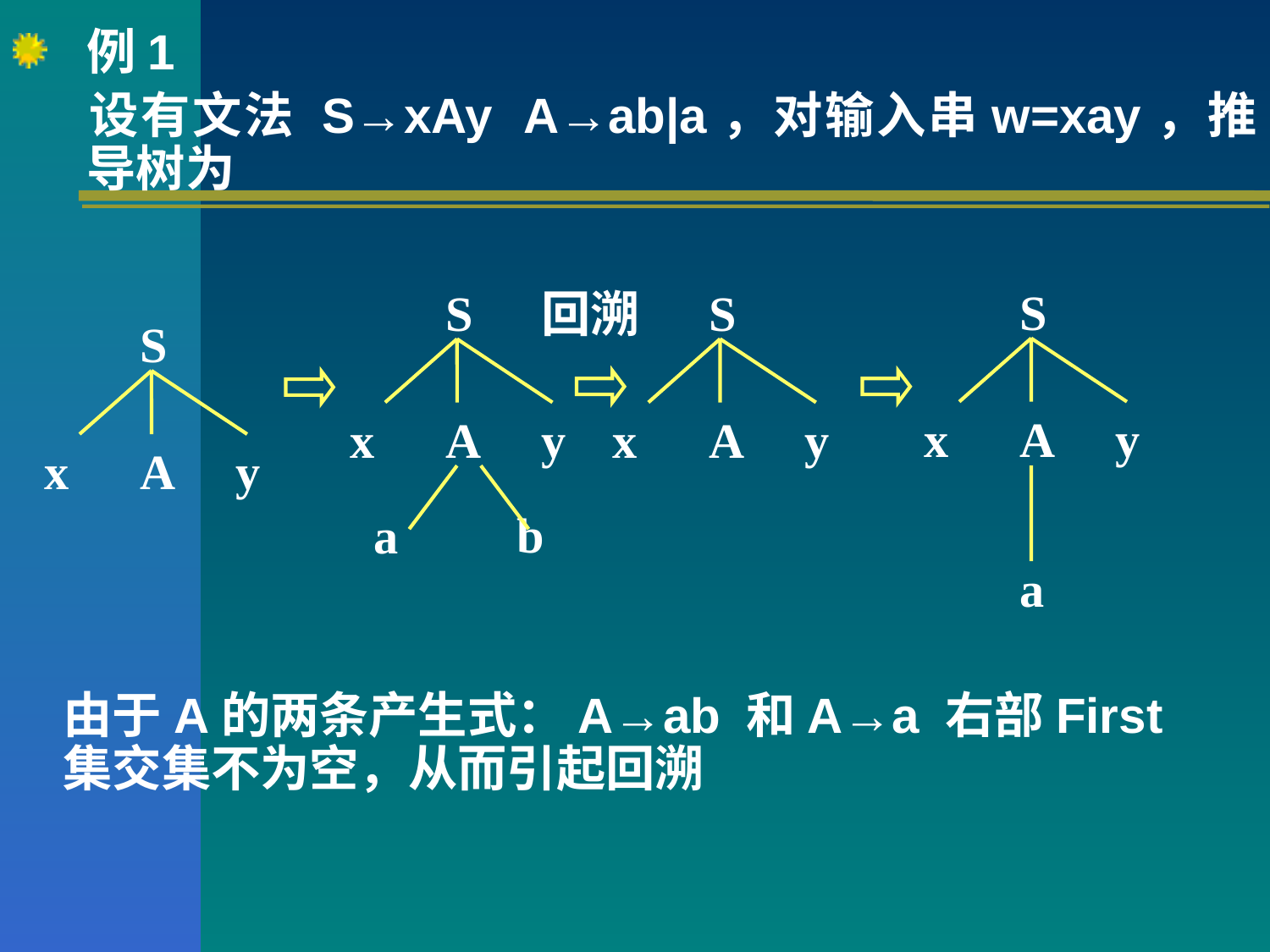

例1
	设有文法 S→xAy  A→ab|a，对输入串w=xay，推导树为
S

x
A
y

a
S

x
A
y

b
a
S
回溯

x
A
y
S

x
A
y
由于A的两条产生式：A→ab 和A→a 右部First集交集不为空，从而引起回溯